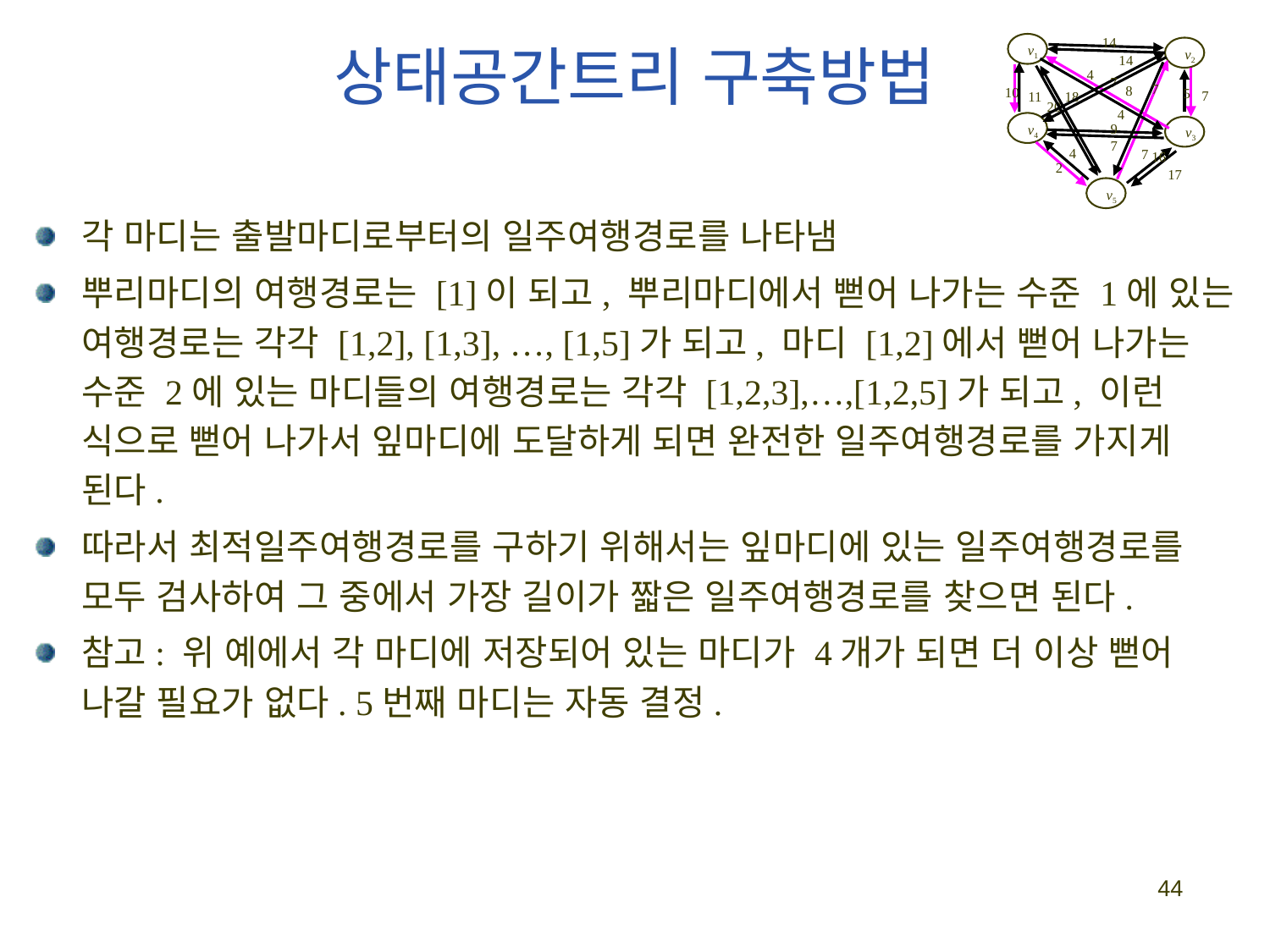

상태공간트리 구축방법
14
14
7
5
18
11
20
4
9
7
4
16
17

v1

v2
4
7
8
10
7

v4

v3
7
2

v5
각 마디는 출발마디로부터의 일주여행경로를 나타냄
뿌리마디의 여행경로는 [1]이 되고, 뿌리마디에서 뻗어 나가는 수준 1에 있는 여행경로는 각각 [1,2], [1,3], …, [1,5]가 되고, 마디 [1,2]에서 뻗어 나가는 수준 2에 있는 마디들의 여행경로는 각각 [1,2,3],…,[1,2,5]가 되고, 이런 식으로 뻗어 나가서 잎마디에 도달하게 되면 완전한 일주여행경로를 가지게 된다.
따라서 최적일주여행경로를 구하기 위해서는 잎마디에 있는 일주여행경로를 모두 검사하여 그 중에서 가장 길이가 짧은 일주여행경로를 찾으면 된다.
참고: 위 예에서 각 마디에 저장되어 있는 마디가 4개가 되면 더 이상 뻗어 나갈 필요가 없다. 5번째 마디는 자동 결정.
44